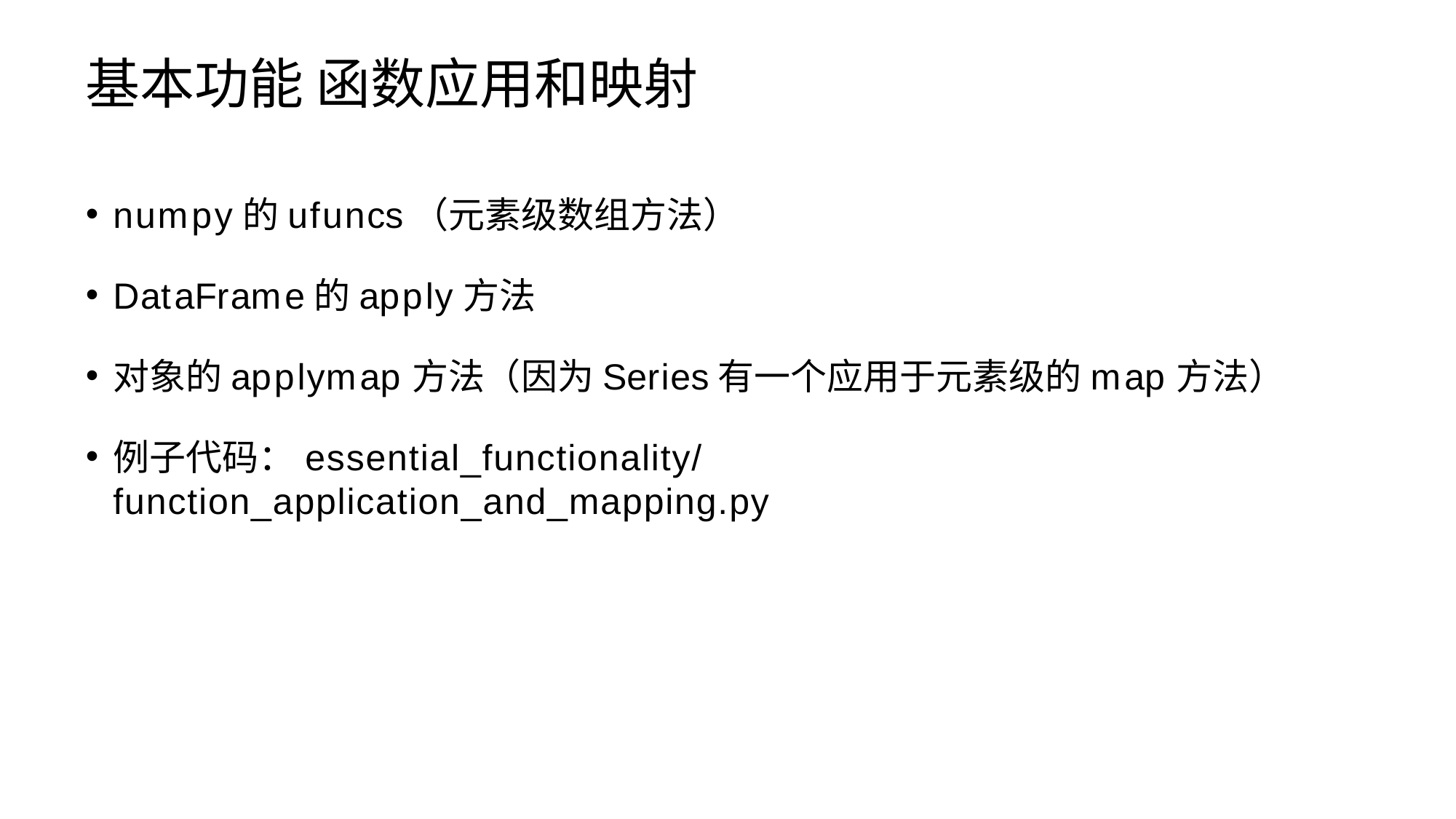

# 基本功能 函数应用和映射
numpy的ufuncs（元素级数组方法）
DataFrame的apply方法
对象的applymap方法（因为Series有一个应用于元素级的map方法）
例子代码：essential_functionality/function_application_and_mapping.py